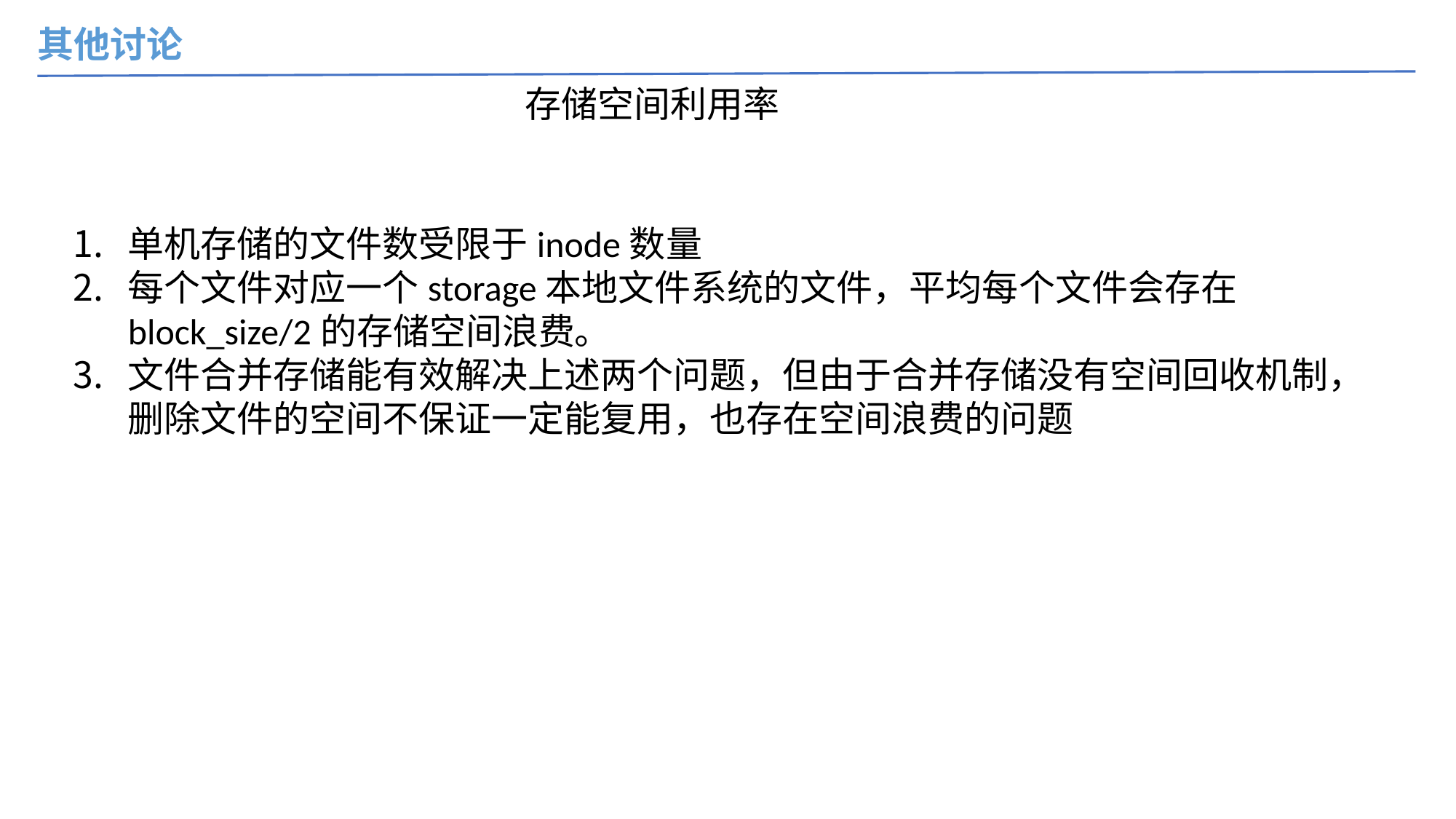

其他讨论
存储空间利用率
单机存储的文件数受限于inode数量
每个文件对应一个storage本地文件系统的文件，平均每个文件会存在block_size/2的存储空间浪费。
文件合并存储能有效解决上述两个问题，但由于合并存储没有空间回收机制，删除文件的空间不保证一定能复用，也存在空间浪费的问题